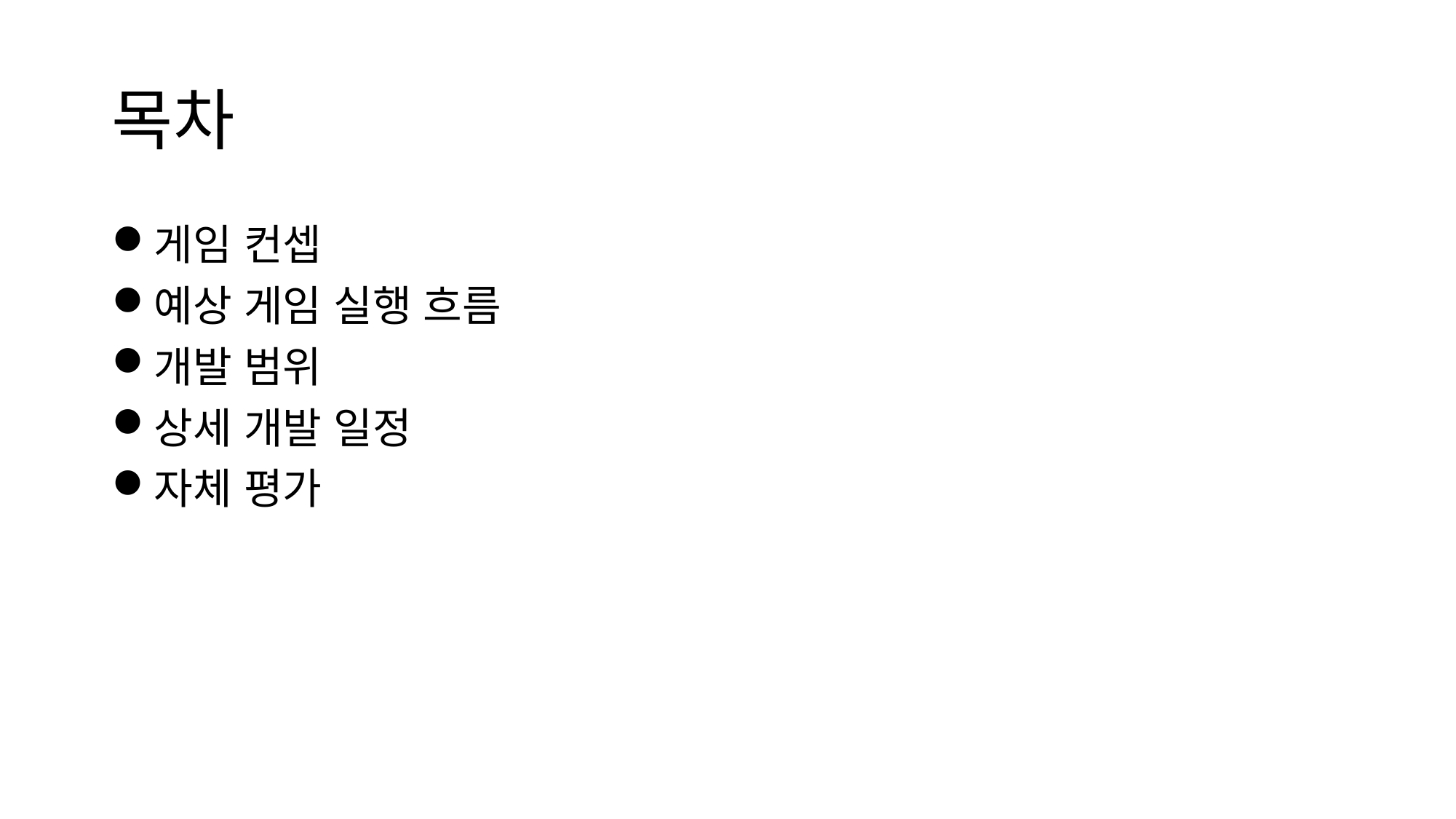

# 목차
게임 컨셉
예상 게임 실행 흐름
개발 범위
상세 개발 일정
자체 평가